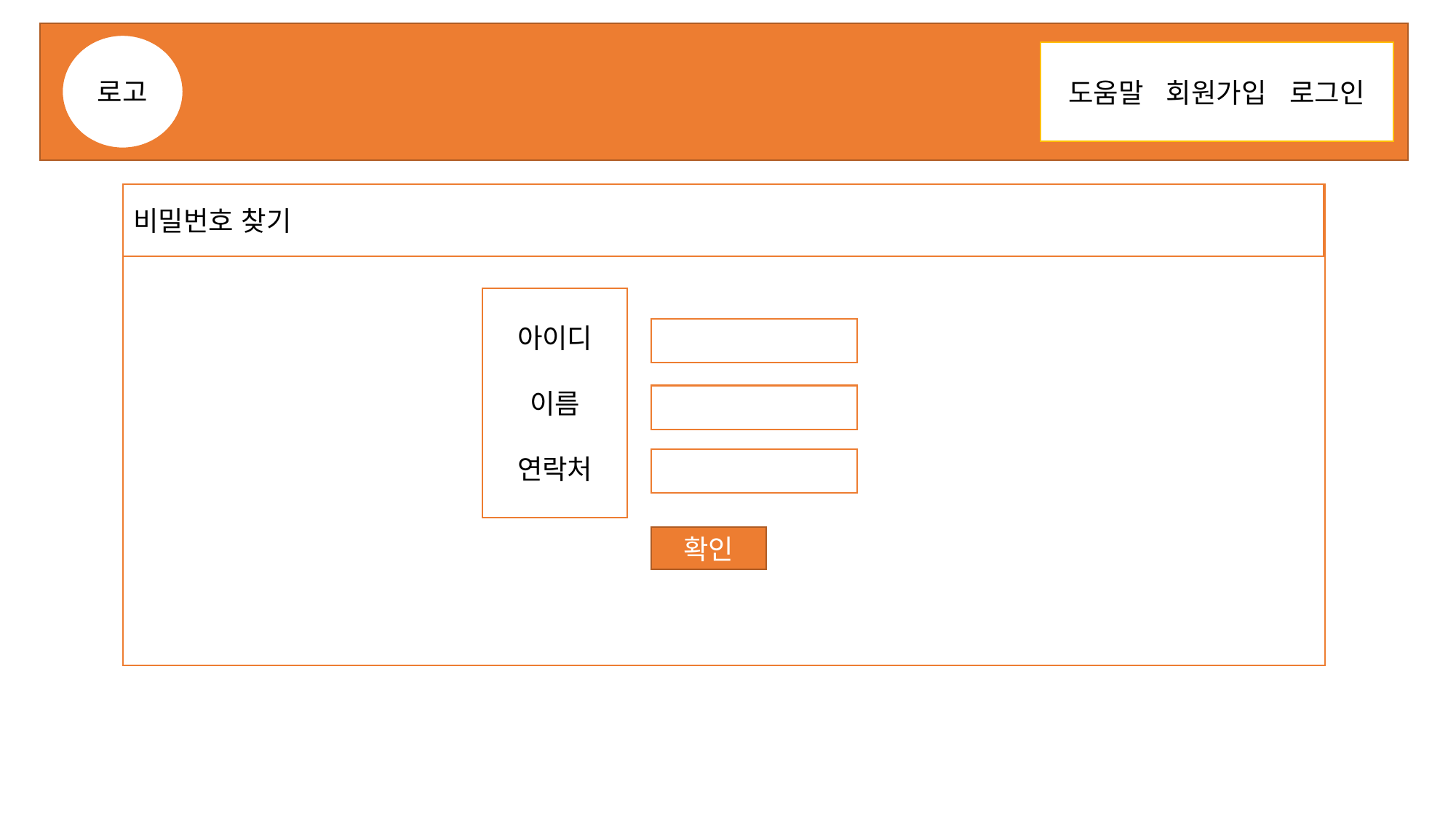

로고
도움말   회원가입   로그인
도움말
비밀번호 찾기

아이디

이름

연락처

확인